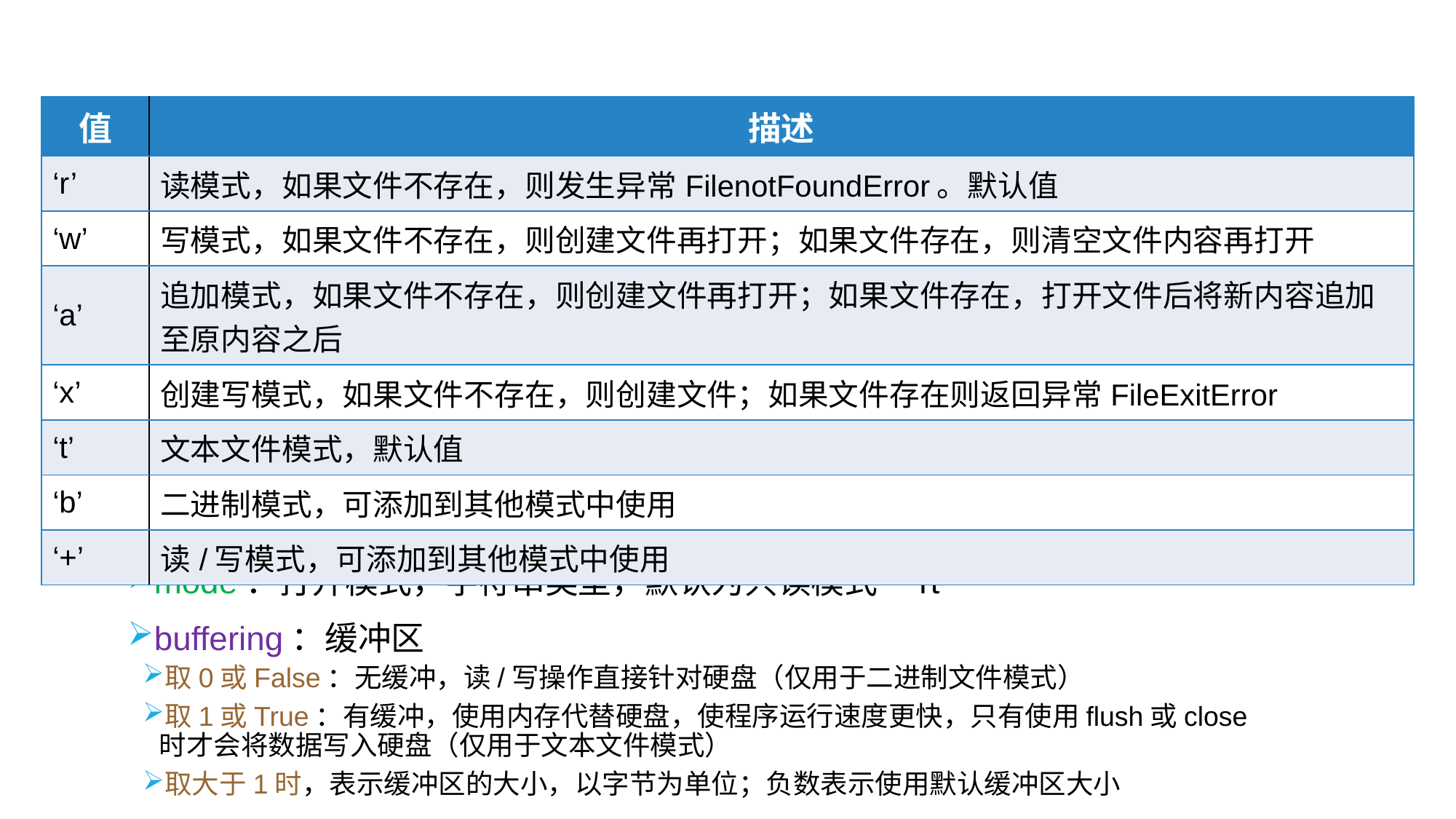

# 文件的访问
| 值 | 描述 |
| --- | --- |
| ‘r’ | 读模式，如果文件不存在，则发生异常FilenotFoundError。默认值 |
| ‘w’ | 写模式，如果文件不存在，则创建文件再打开；如果文件存在，则清空文件内容再打开 |
| ‘a’ | 追加模式，如果文件不存在，则创建文件再打开；如果文件存在，打开文件后将新内容追加至原内容之后 |
| ‘x’ | 创建写模式，如果文件不存在，则创建文件；如果文件存在则返回异常FileExitError |
| ‘t’ | 文本文件模式，默认值 |
| ‘b’ | 二进制模式，可添加到其他模式中使用 |
| ‘+’ | 读/写模式，可添加到其他模式中使用 |
1、打开（建立）文件
访问文件之前必须先打开或建立文件，完成程序与磁盘上文件之间的连接
在Python中采用函数open()来实现，其基本语法如下：
fileobj = open(filename[, mode[, buffering]])
filename：文件名，字符串类型，必写参数
mode：打开模式，字符串类型，默认为只读模式’rt’
buffering：缓冲区
取0或False：无缓冲，读/写操作直接针对硬盘（仅用于二进制文件模式）
取1或True：有缓冲，使用内存代替硬盘，使程序运行速度更快，只有使用flush或close时才会将数据写入硬盘（仅用于文本文件模式）
取大于1时，表示缓冲区的大小，以字节为单位；负数表示使用默认缓冲区大小